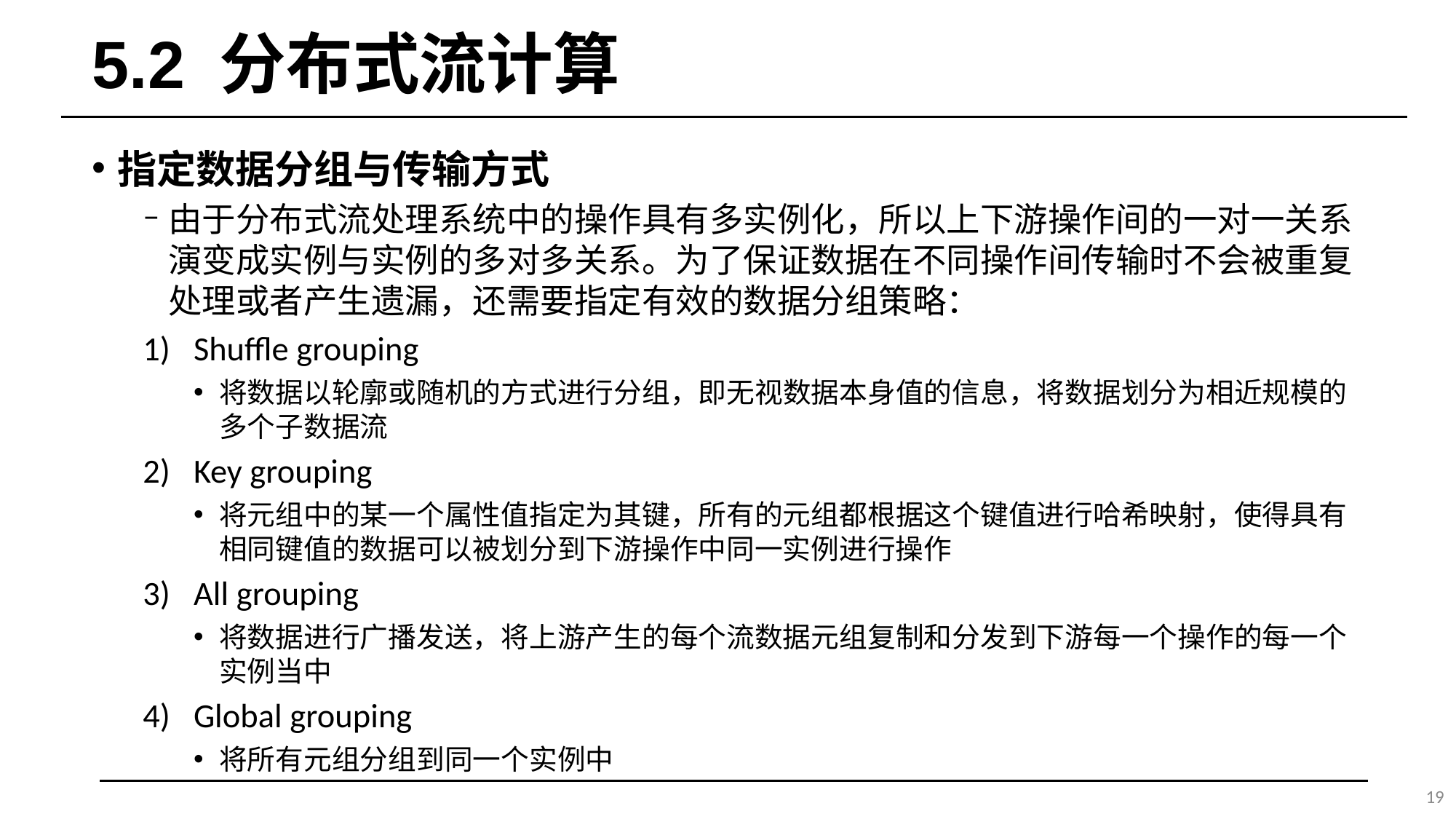

# 5.2 分布式流计算
指定数据分组与传输方式
由于分布式流处理系统中的操作具有多实例化，所以上下游操作间的一对一关系演变成实例与实例的多对多关系。为了保证数据在不同操作间传输时不会被重复处理或者产生遗漏，还需要指定有效的数据分组策略：
Shuffle grouping
将数据以轮廓或随机的方式进行分组，即无视数据本身值的信息，将数据划分为相近规模的多个子数据流
Key grouping
将元组中的某一个属性值指定为其键，所有的元组都根据这个键值进行哈希映射，使得具有相同键值的数据可以被划分到下游操作中同一实例进行操作
All grouping
将数据进行广播发送，将上游产生的每个流数据元组复制和分发到下游每一个操作的每一个实例当中
Global grouping
将所有元组分组到同一个实例中
19